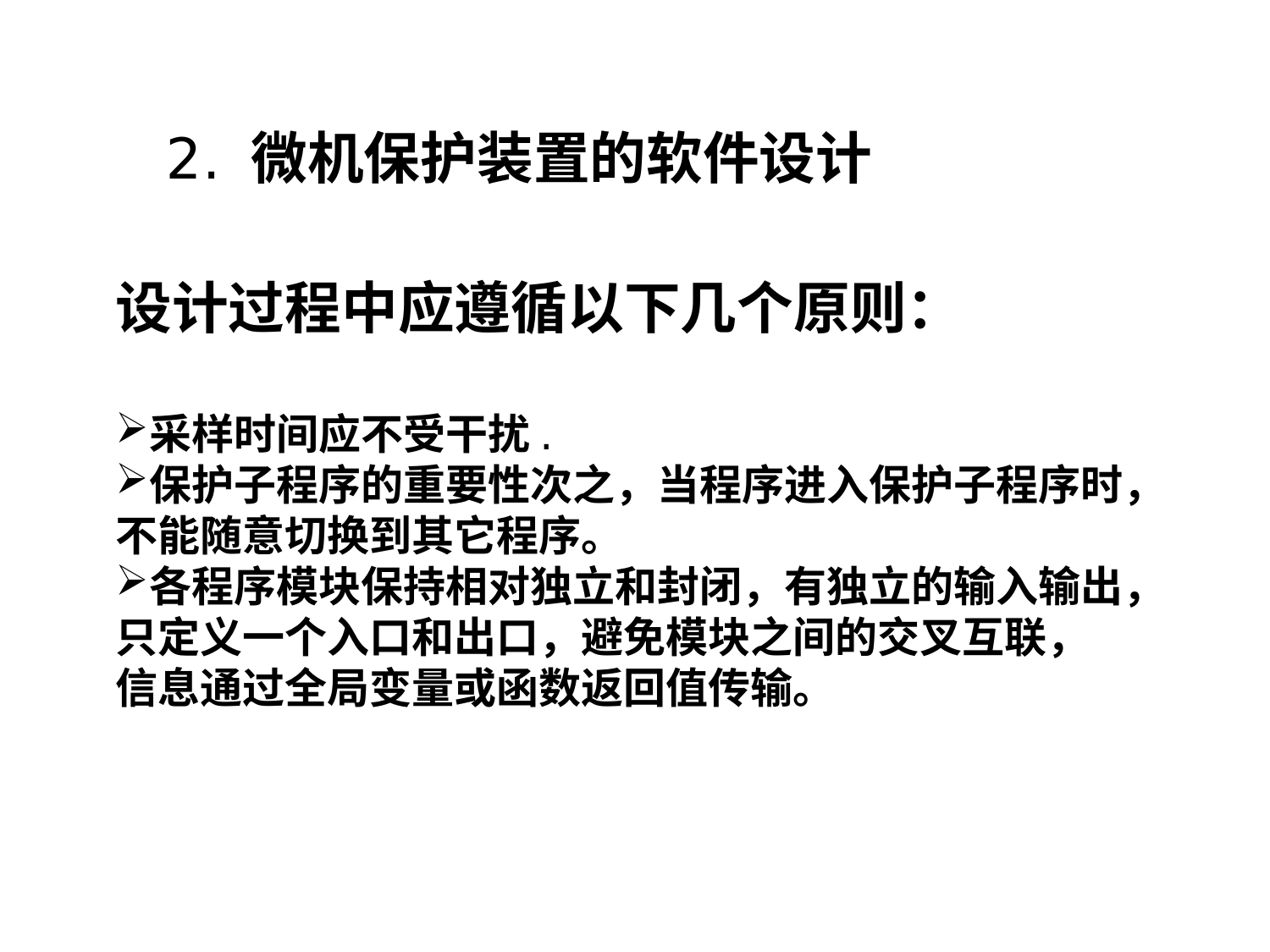

2. 微机保护装置的软件设计
设计过程中应遵循以下几个原则：

采样时间应不受干扰.
保护子程序的重要性次之，当程序进入保护子程序时，
不能随意切换到其它程序。
各程序模块保持相对独立和封闭，有独立的输入输出，
只定义一个入口和出口，避免模块之间的交叉互联，
信息通过全局变量或函数返回值传输。